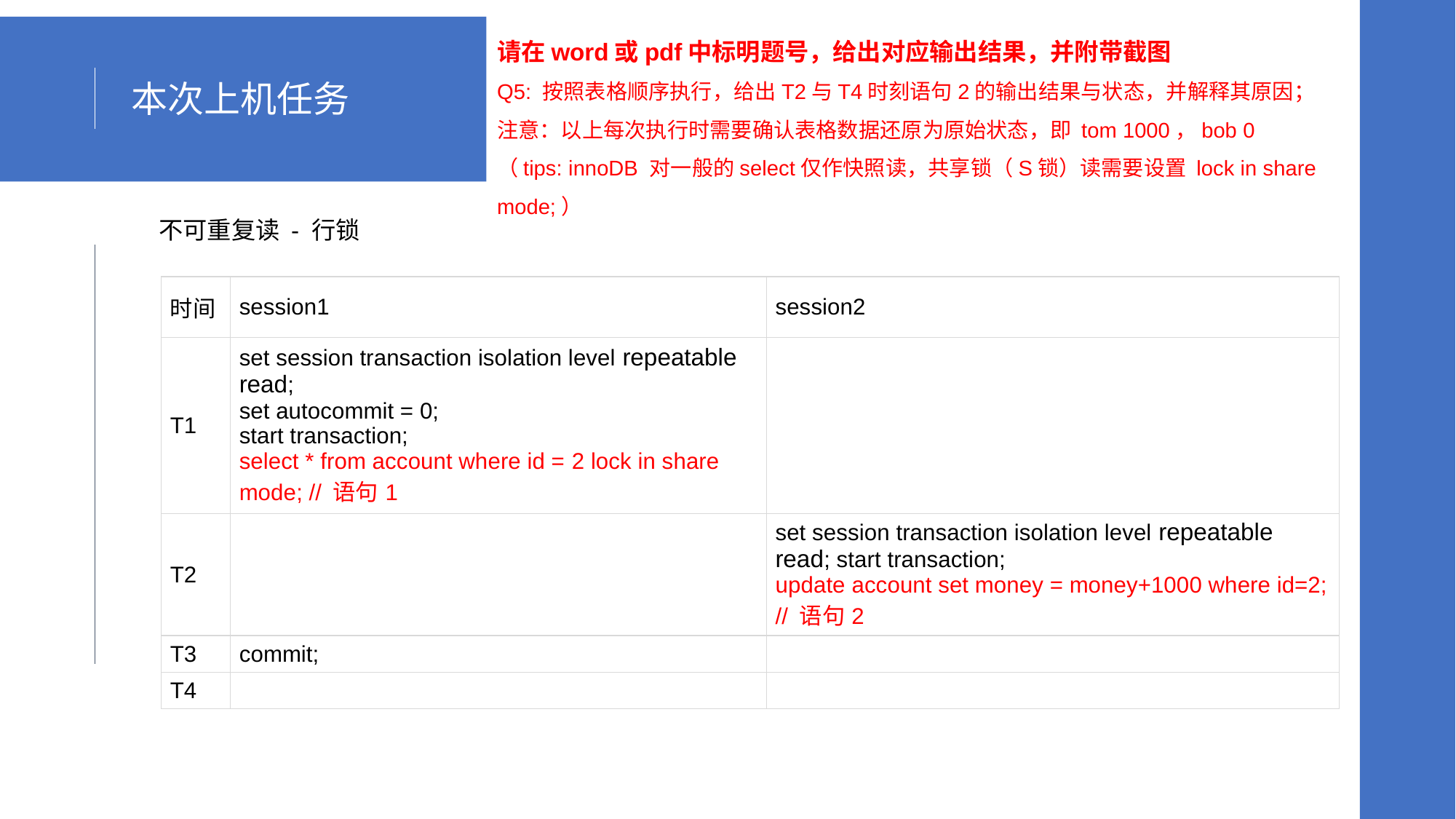

请在word或pdf中标明题号，给出对应输出结果，并附带截图
Q5: 按照表格顺序执行，给出T2与T4时刻语句2的输出结果与状态，并解释其原因；
注意：以上每次执行时需要确认表格数据还原为原始状态，即 tom 1000，bob 0
（tips: innoDB 对一般的select仅作快照读，共享锁（S锁）读需要设置 lock in share mode;）
 本次上机任务
不可重复读 - 行锁
| 时间 | session1 | session2 |
| --- | --- | --- |
| T1 | set session transaction isolation level repeatable read; set autocommit = 0; start transaction; select \* from account where id = 2 lock in share mode; // 语句1 |  |
| T2 |  | set session transaction isolation level repeatable read; start transaction; update account set money = money+1000 where id=2; // 语句2 |
| T3 | commit; |  |
| T4 |  |  |